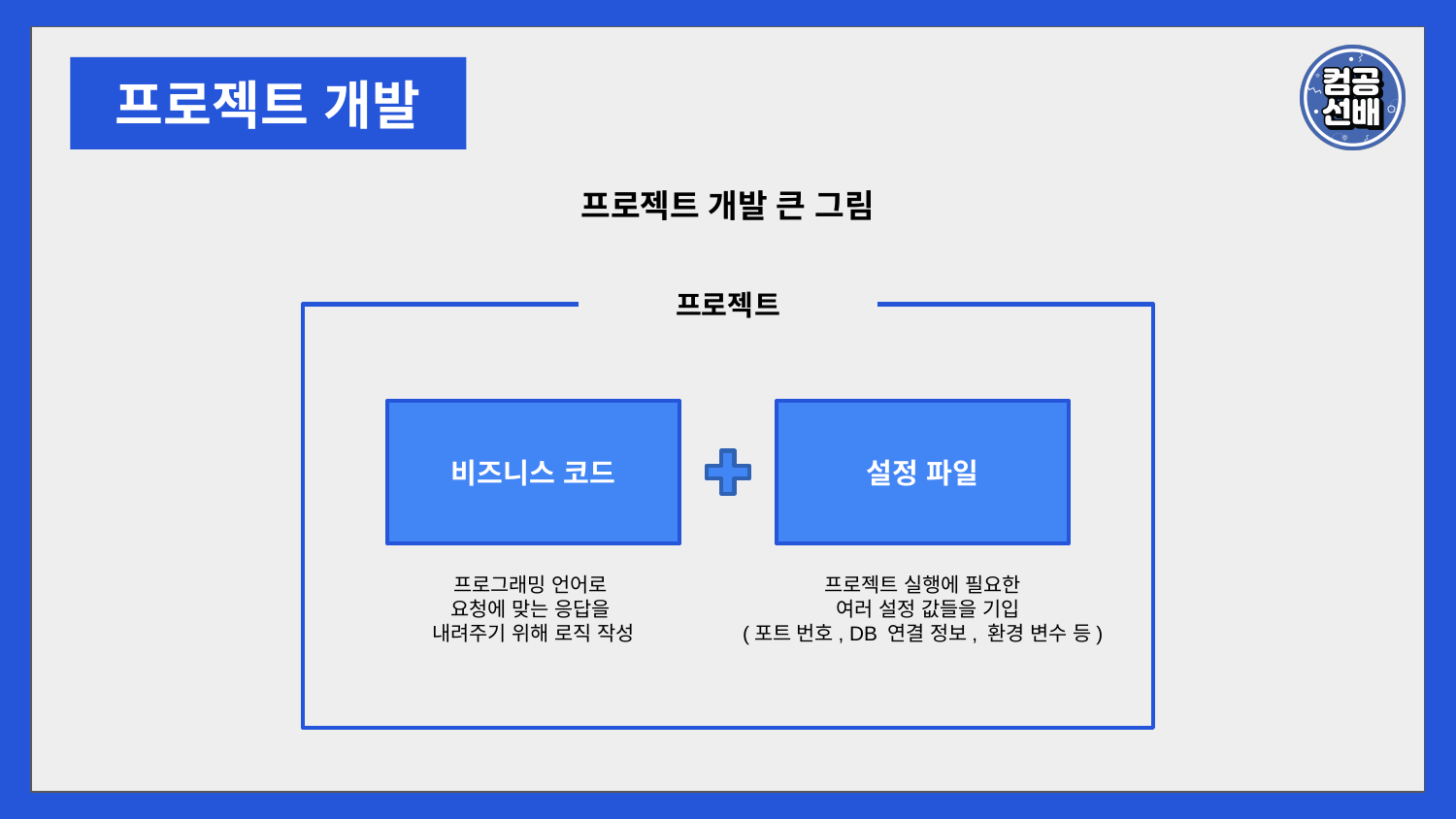

프로젝트 개발
프로젝트 개발 큰 그림
프로젝트

비즈니스 코드
설정 파일

프로그래밍 언어로
요청에 맞는 응답을
내려주기 위해 로직 작성
프로젝트 실행에 필요한
 여러 설정 값들을 기입
(포트 번호, DB 연결 정보, 환경 변수 등)